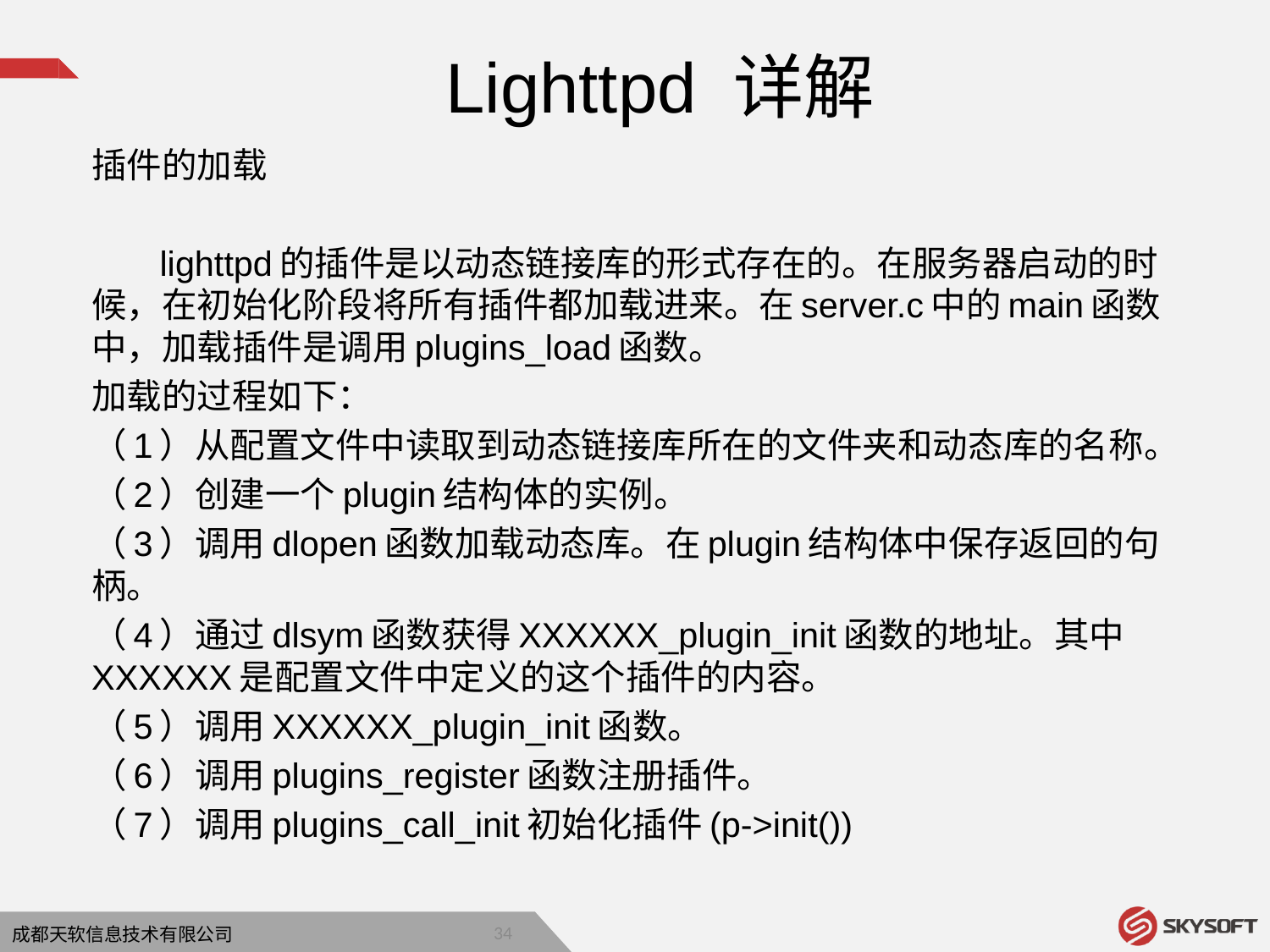

Lighttpd 详解

插件的加载

       lighttpd的插件是以动态链接库的形式存在的。在服务器启动的时候，在初始化阶段将所有插件都加载进来。在server.c中的main函数中，加载插件是调用plugins_load函数。
加载的过程如下：
（1）从配置文件中读取到动态链接库所在的文件夹和动态库的名称。
（2）创建一个plugin结构体的实例。
（3）调用dlopen函数加载动态库。在plugin结构体中保存返回的句柄。
（4）通过dlsym函数获得XXXXXX_plugin_init函数的地址。其中XXXXXX是配置文件中定义的这个插件的内容。
（5）调用XXXXXX_plugin_init函数。
（6）调用plugins_register函数注册插件。
（7）调用plugins_call_init初始化插件(p->init())
34